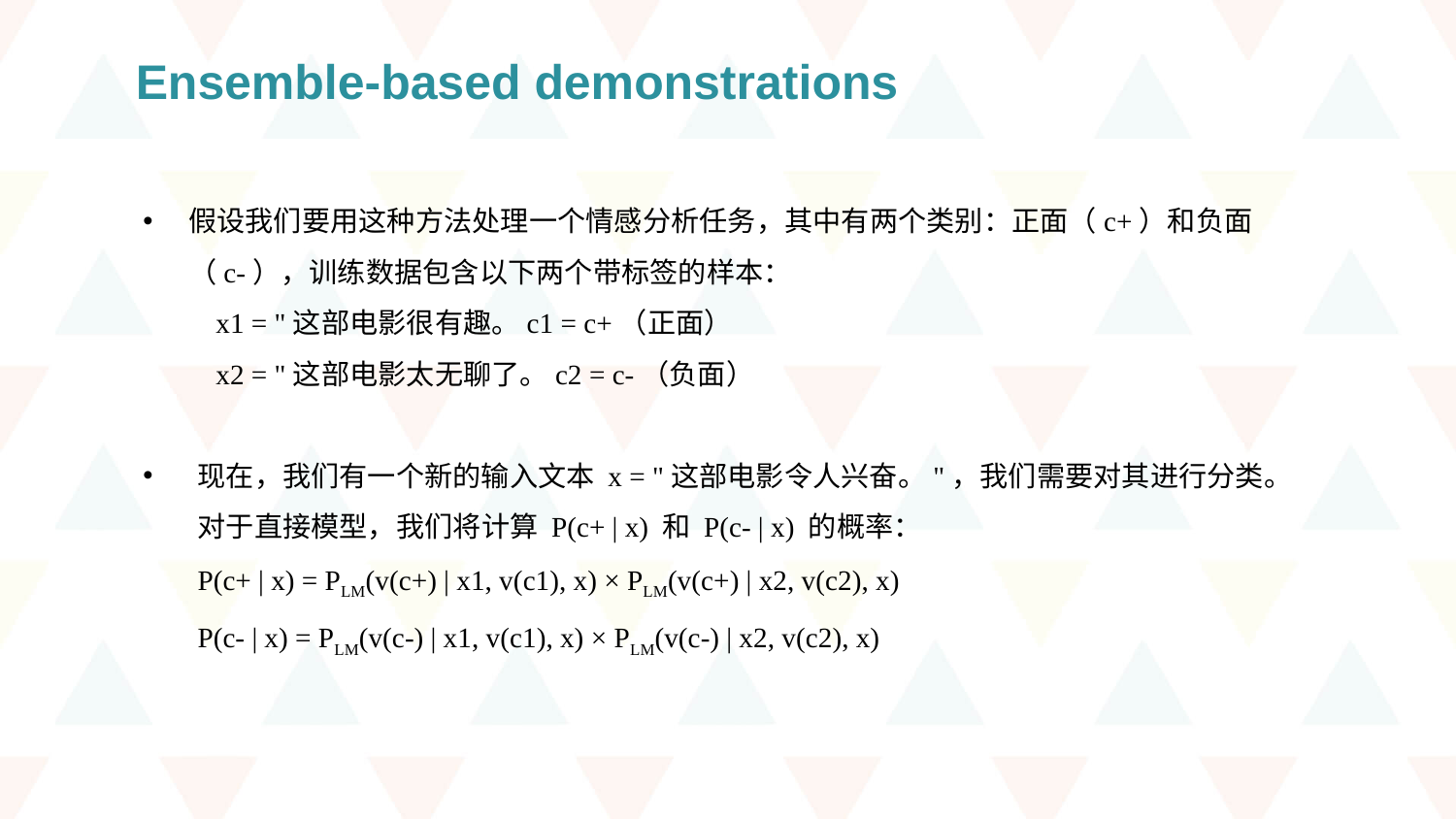

Ensemble-based demonstrations
假设我们要用这种方法处理一个情感分析任务，其中有两个类别：正面（c+）和负面（c-），训练数据包含以下两个带标签的样本：
x1 = "这部电影很有趣。c1 = c+（正面）
x2 = "这部电影太无聊了。c2 = c-（负面）

现在，我们有一个新的输入文本 x = "这部电影令人兴奋。"，我们需要对其进行分类。
对于直接模型，我们将计算 P(c+ | x) 和 P(c- | x) 的概率：
P(c+ | x) = PLM(v(c+) | x1, v(c1), x) × PLM(v(c+) | x2, v(c2), x)
P(c- | x) = PLM(v(c-) | x1, v(c1), x) × PLM(v(c-) | x2, v(c2), x)